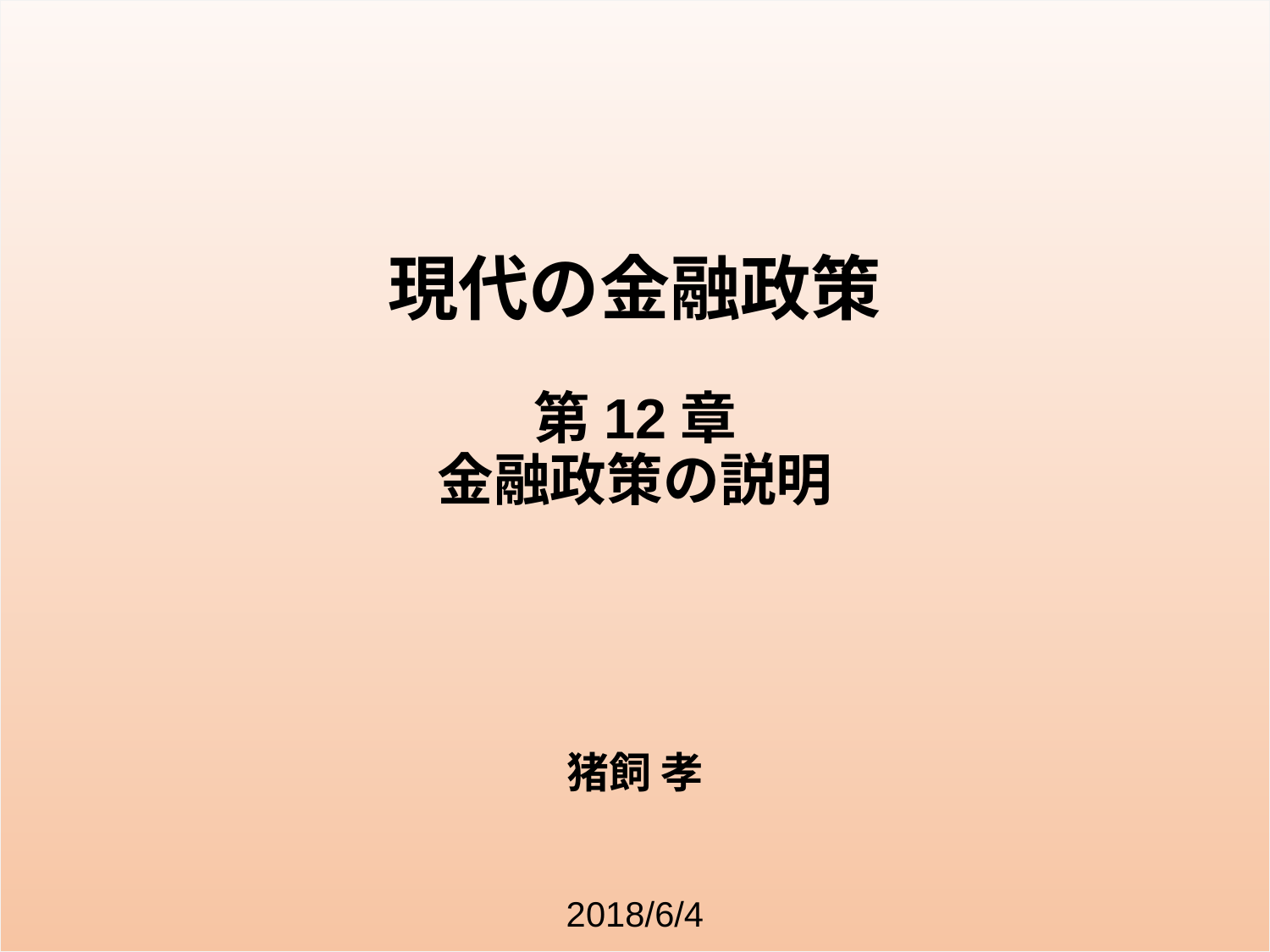

# 現代の金融政策 第12章 金融政策の説明

猪飼 孝
2018/6/4